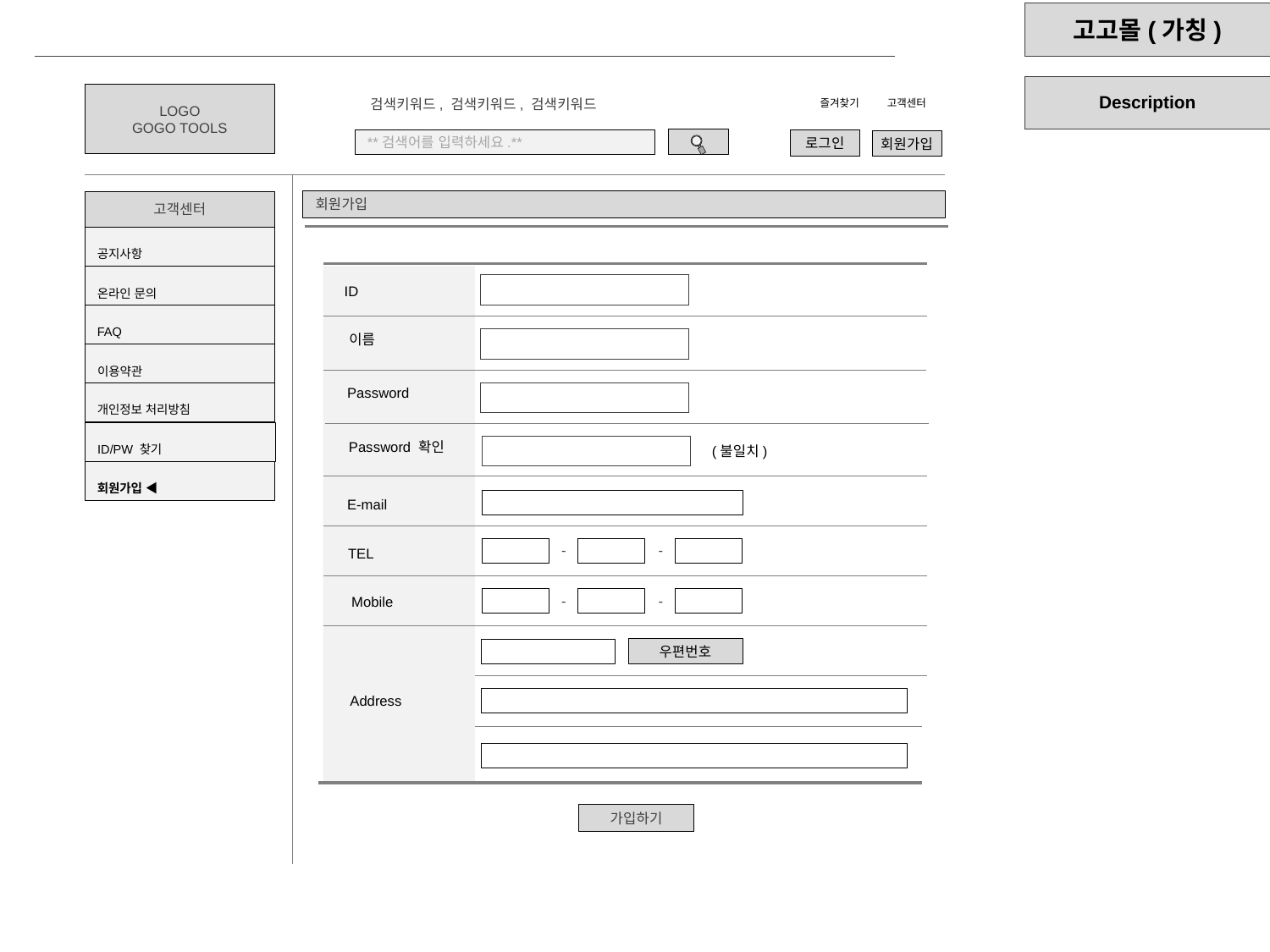

LOGO
GOGO TOOLS
검색키워드, 검색키워드, 검색키워드
즐겨찾기
고객센터

로그인
**검색어를 입력하세요.**
회원가입
회원가입
고객센터
공지사항
온라인 문의

ID
FAQ
이름

이용약관
Password
개인정보 처리방침

ID/PW 찾기
Password 확인

(불일치)
회원가입 ◀
E-mail

-
-

TEL
-
-
Mobile

우편번호

Address

가입하기